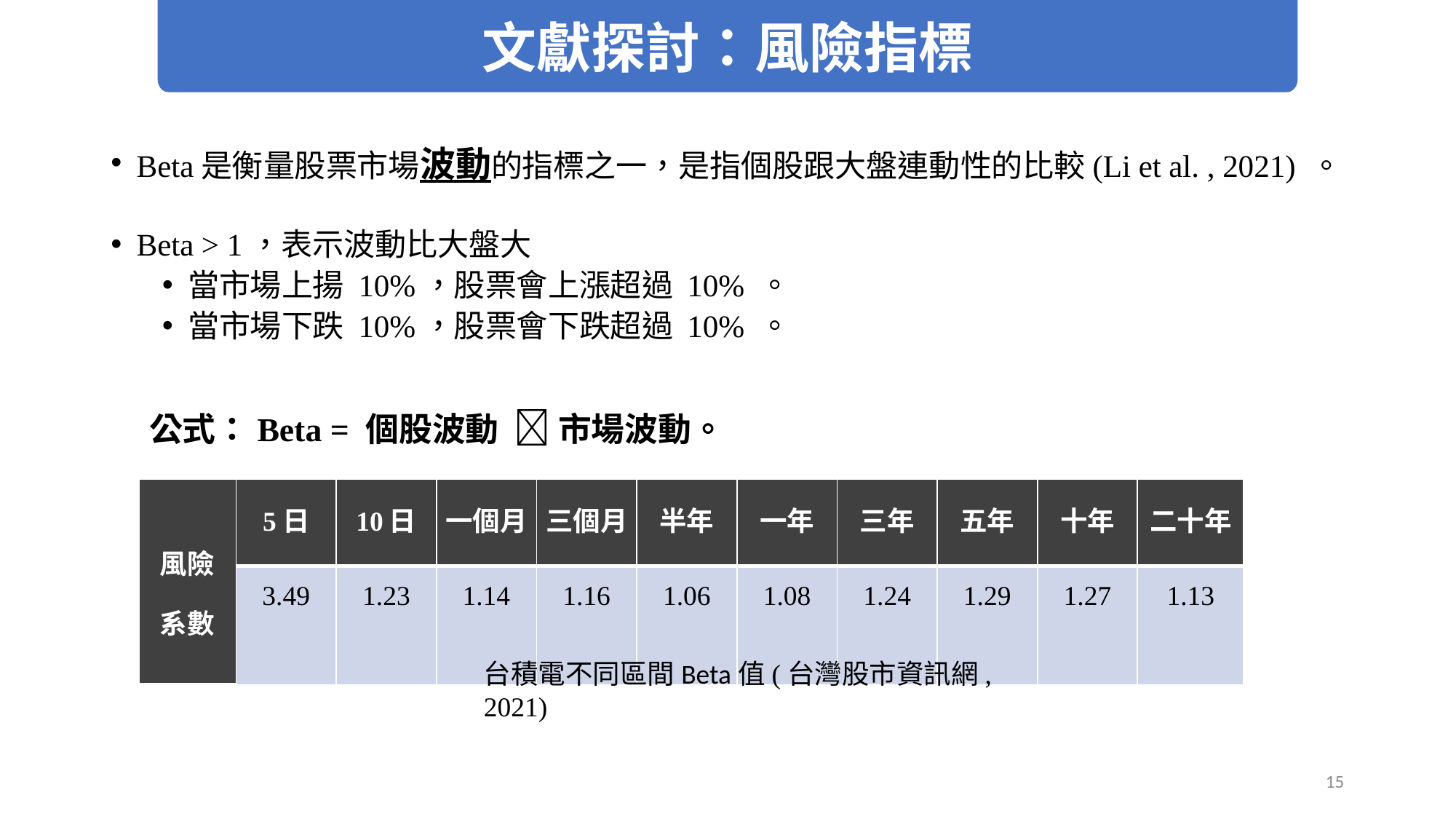

文獻探討：風險指標
Beta是衡量股票市場波動的指標之一，是指個股跟大盤連動性的比較(Li et al. , 2021) 。

Beta > 1，表示波動比大盤大
當市場上揚 10%，股票會上漲超過 10% 。
當市場下跌 10%，股票會下跌超過 10% 。

公式：Beta = 個股波動  ÷ 市場波動。
| 風險系數 | 5日 | 10日 | 一個月 | 三個月 | 半年 | 一年 | 三年 | 五年 | 十年 | 二十年 |
| --- | --- | --- | --- | --- | --- | --- | --- | --- | --- | --- |
|  | 3.49 | 1.23 | 1.14 | 1.16 | 1.06 | 1.08 | 1.24 | 1.29 | 1.27 | 1.13 |
台積電不同區間Beta值(台灣股市資訊網, 2021)
15